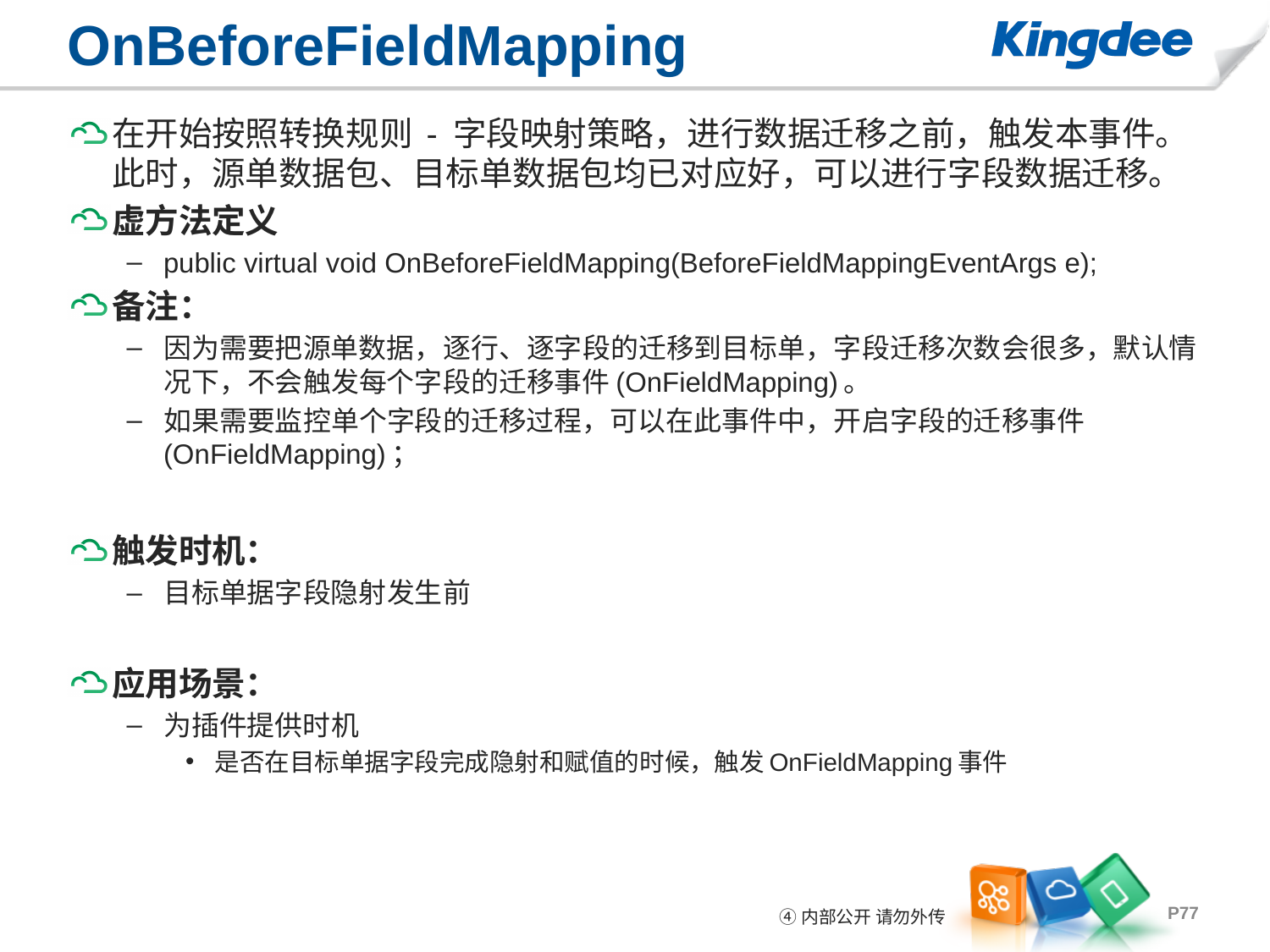

# OnBeforeFieldMapping
在开始按照转换规则 - 字段映射策略，进行数据迁移之前，触发本事件。此时，源单数据包、目标单数据包均已对应好，可以进行字段数据迁移。
虚方法定义
public virtual void OnBeforeFieldMapping(BeforeFieldMappingEventArgs e);
备注：
因为需要把源单数据，逐行、逐字段的迁移到目标单，字段迁移次数会很多，默认情况下，不会触发每个字段的迁移事件(OnFieldMapping)。
如果需要监控单个字段的迁移过程，可以在此事件中，开启字段的迁移事件(OnFieldMapping)；

触发时机：
目标单据字段隐射发生前

应用场景：
为插件提供时机
是否在目标单据字段完成隐射和赋值的时候，触发OnFieldMapping事件